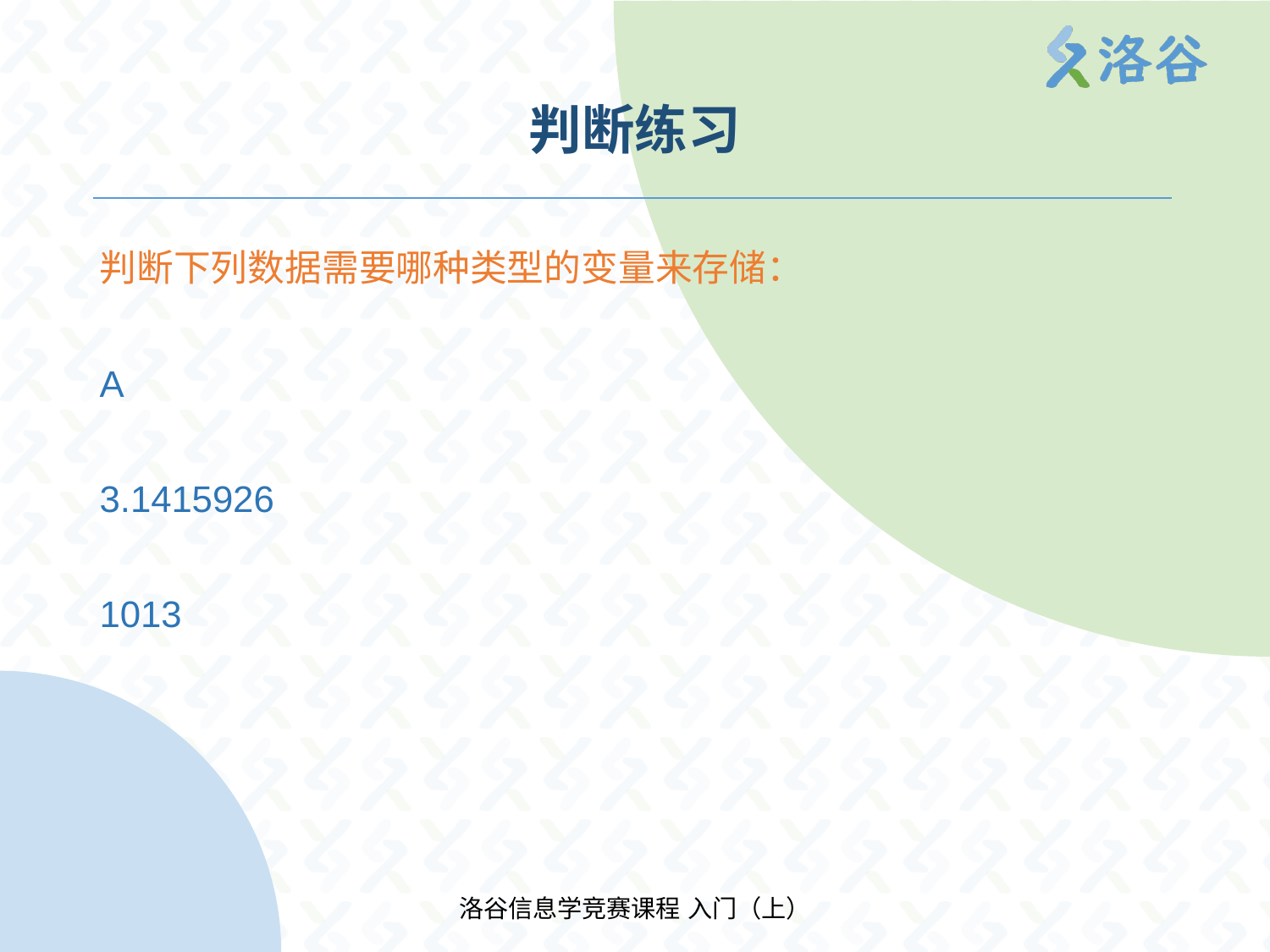

# 判断练习
判断下列数据需要哪种类型的变量来存储：

A

3.1415926

1013

洛谷信息学竞赛课程 入门（上）